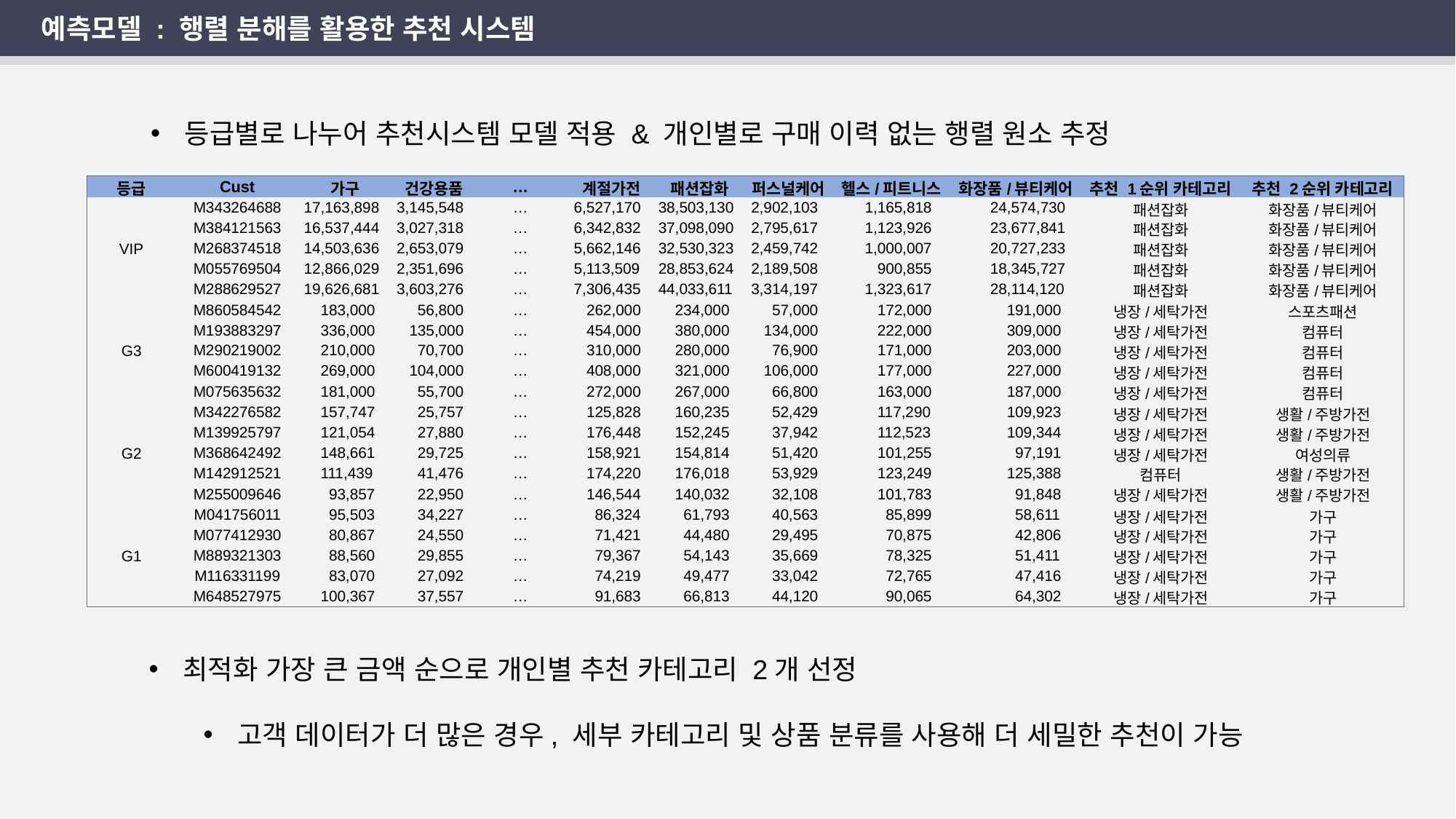

예측모델 : 행렬 분해를 활용한 추천 시스템

등급별로 나누어 추천시스템 모델 적용 & 개인별로 구매 이력 없는 행렬 원소 추정

| 등급 | Cust | 가구 | 건강용품 | … | 계절가전 | 패션잡화 | 퍼스널케어 | 헬스/피트니스 | 화장품/뷰티케어 | 추천 1순위 카테고리 | 추천 2순위 카테고리 |
| --- | --- | --- | --- | --- | --- | --- | --- | --- | --- | --- | --- |
| VIP | M343264688 | 17,163,898 | 3,145,548 | … | 6,527,170 | 38,503,130 | 2,902,103 | 1,165,818 | 24,574,730 | 패션잡화 | 화장품/뷰티케어 |
|  | M384121563 | 16,537,444 | 3,027,318 | … | 6,342,832 | 37,098,090 | 2,795,617 | 1,123,926 | 23,677,841 | 패션잡화 | 화장품/뷰티케어 |
|  | M268374518 | 14,503,636 | 2,653,079 | … | 5,662,146 | 32,530,323 | 2,459,742 | 1,000,007 | 20,727,233 | 패션잡화 | 화장품/뷰티케어 |
|  | M055769504 | 12,866,029 | 2,351,696 | … | 5,113,509 | 28,853,624 | 2,189,508 | 900,855 | 18,345,727 | 패션잡화 | 화장품/뷰티케어 |
|  | M288629527 | 19,626,681 | 3,603,276 | … | 7,306,435 | 44,033,611 | 3,314,197 | 1,323,617 | 28,114,120 | 패션잡화 | 화장품/뷰티케어 |
| G3 | M860584542 | 183,000 | 56,800 | … | 262,000 | 234,000 | 57,000 | 172,000 | 191,000 | 냉장/세탁가전 | 스포츠패션 |
|  | M193883297 | 336,000 | 135,000 | … | 454,000 | 380,000 | 134,000 | 222,000 | 309,000 | 냉장/세탁가전 | 컴퓨터 |
|  | M290219002 | 210,000 | 70,700 | … | 310,000 | 280,000 | 76,900 | 171,000 | 203,000 | 냉장/세탁가전 | 컴퓨터 |
|  | M600419132 | 269,000 | 104,000 | … | 408,000 | 321,000 | 106,000 | 177,000 | 227,000 | 냉장/세탁가전 | 컴퓨터 |
|  | M075635632 | 181,000 | 55,700 | … | 272,000 | 267,000 | 66,800 | 163,000 | 187,000 | 냉장/세탁가전 | 컴퓨터 |
| G2 | M342276582 | 157,747 | 25,757 | … | 125,828 | 160,235 | 52,429 | 117,290 | 109,923 | 냉장/세탁가전 | 생활/주방가전 |
|  | M139925797 | 121,054 | 27,880 | … | 176,448 | 152,245 | 37,942 | 112,523 | 109,344 | 냉장/세탁가전 | 생활/주방가전 |
|  | M368642492 | 148,661 | 29,725 | … | 158,921 | 154,814 | 51,420 | 101,255 | 97,191 | 냉장/세탁가전 | 여성의류 |
|  | M142912521 | 111,439 | 41,476 | … | 174,220 | 176,018 | 53,929 | 123,249 | 125,388 | 컴퓨터 | 생활/주방가전 |
|  | M255009646 | 93,857 | 22,950 | … | 146,544 | 140,032 | 32,108 | 101,783 | 91,848 | 냉장/세탁가전 | 생활/주방가전 |
| G1 | M041756011 | 95,503 | 34,227 | … | 86,324 | 61,793 | 40,563 | 85,899 | 58,611 | 냉장/세탁가전 | 가구 |
|  | M077412930 | 80,867 | 24,550 | … | 71,421 | 44,480 | 29,495 | 70,875 | 42,806 | 냉장/세탁가전 | 가구 |
|  | M889321303 | 88,560 | 29,855 | … | 79,367 | 54,143 | 35,669 | 78,325 | 51,411 | 냉장/세탁가전 | 가구 |
|  | M116331199 | 83,070 | 27,092 | … | 74,219 | 49,477 | 33,042 | 72,765 | 47,416 | 냉장/세탁가전 | 가구 |
|  | M648527975 | 100,367 | 37,557 | … | 91,683 | 66,813 | 44,120 | 90,065 | 64,302 | 냉장/세탁가전 | 가구 |

최적화 가장 큰 금액 순으로 개인별 추천 카테고리 2개 선정

고객 데이터가 더 많은 경우, 세부 카테고리 및 상품 분류를 사용해 더 세밀한 추천이 가능